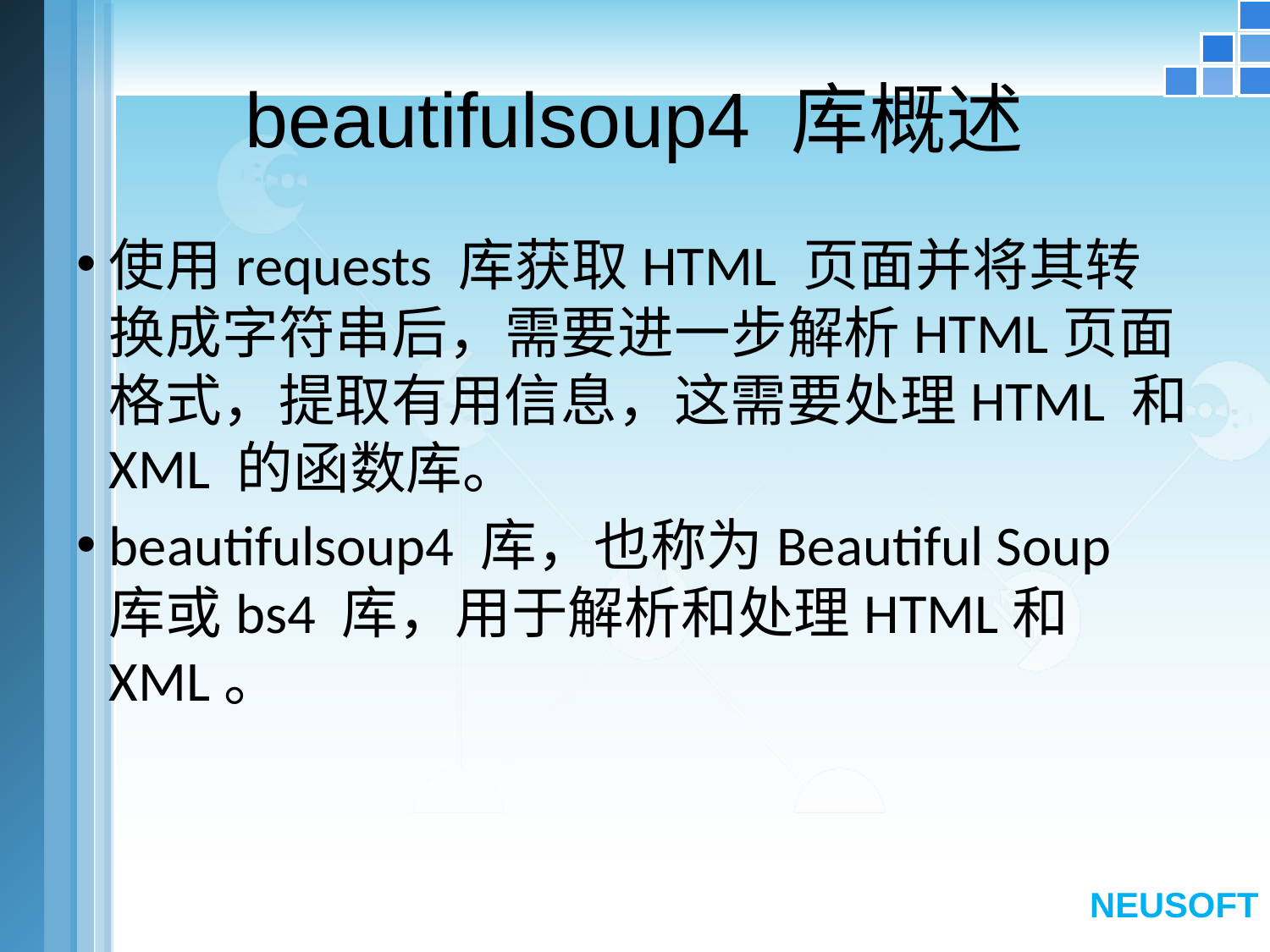

# beautifulsoup4 库概述
使用requests 库获取HTML 页面并将其转换成字符串后，需要进一步解析HTML页面格式，提取有用信息，这需要处理HTML 和XML 的函数库。
beautifulsoup4 库，也称为Beautiful Soup 库或bs4 库，用于解析和处理HTML和XML。